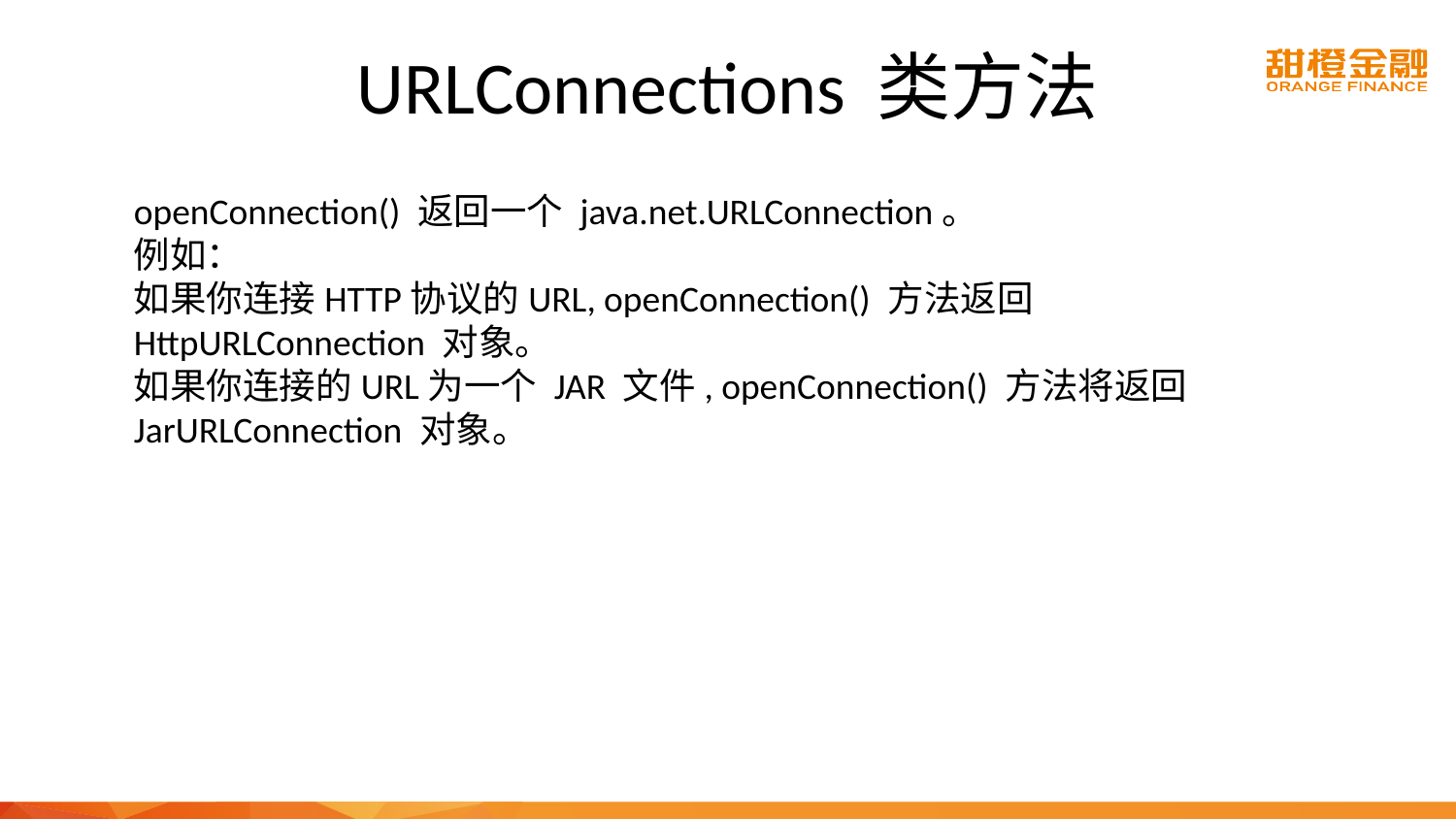

# URLConnections 类方法
openConnection() 返回一个 java.net.URLConnection。
例如：
如果你连接HTTP协议的URL, openConnection() 方法返回 HttpURLConnection 对象。
如果你连接的URL为一个 JAR 文件, openConnection() 方法将返回JarURLConnection 对象。